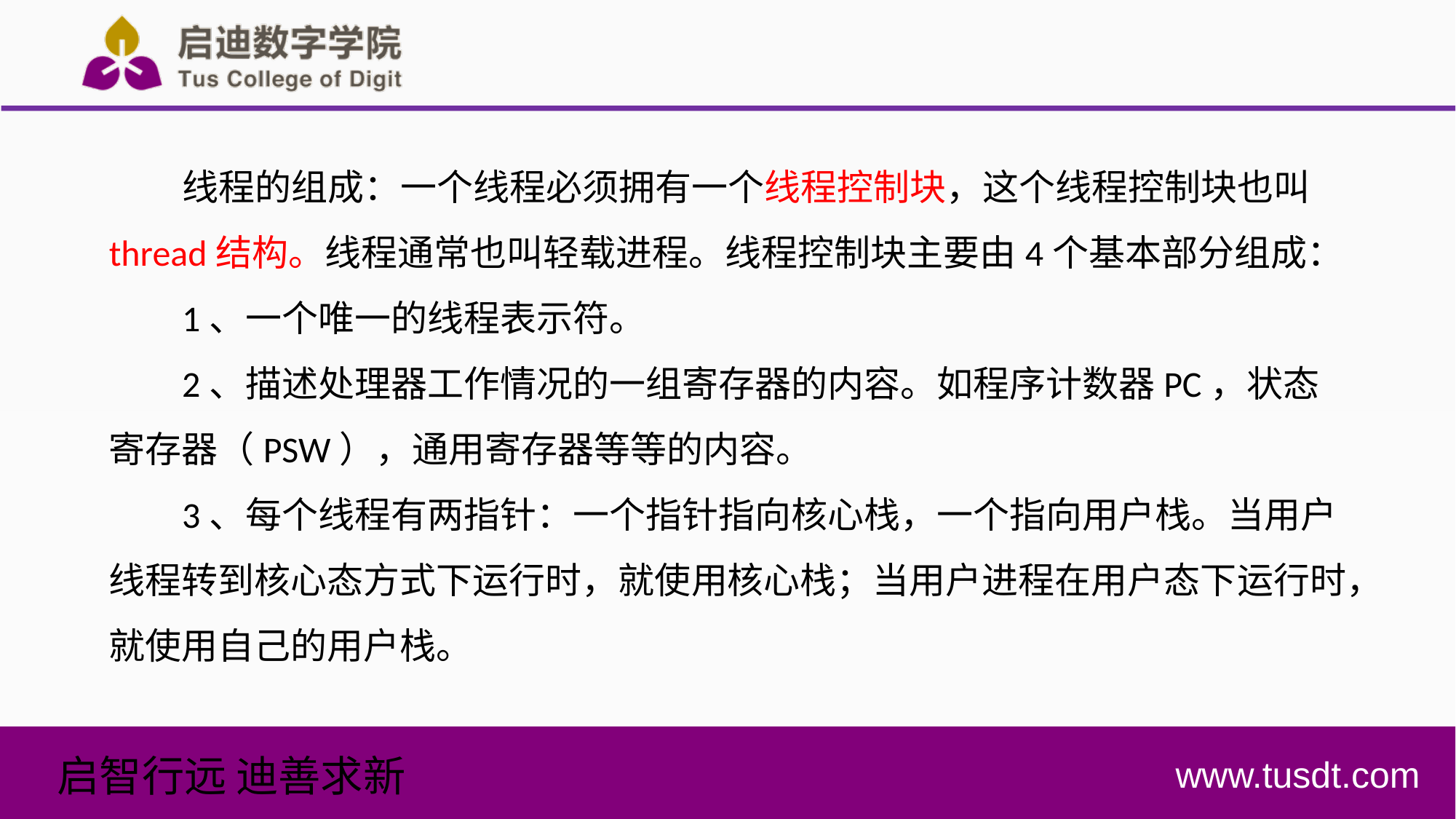

线程的组成：一个线程必须拥有一个线程控制块，这个线程控制块也叫thread结构。线程通常也叫轻载进程。线程控制块主要由4个基本部分组成：
1、一个唯一的线程表示符。
2、描述处理器工作情况的一组寄存器的内容。如程序计数器PC，状态寄存器（PSW），通用寄存器等等的内容。
3、每个线程有两指针：一个指针指向核心栈，一个指向用户栈。当用户线程转到核心态方式下运行时，就使用核心栈；当用户进程在用户态下运行时，就使用自己的用户栈。